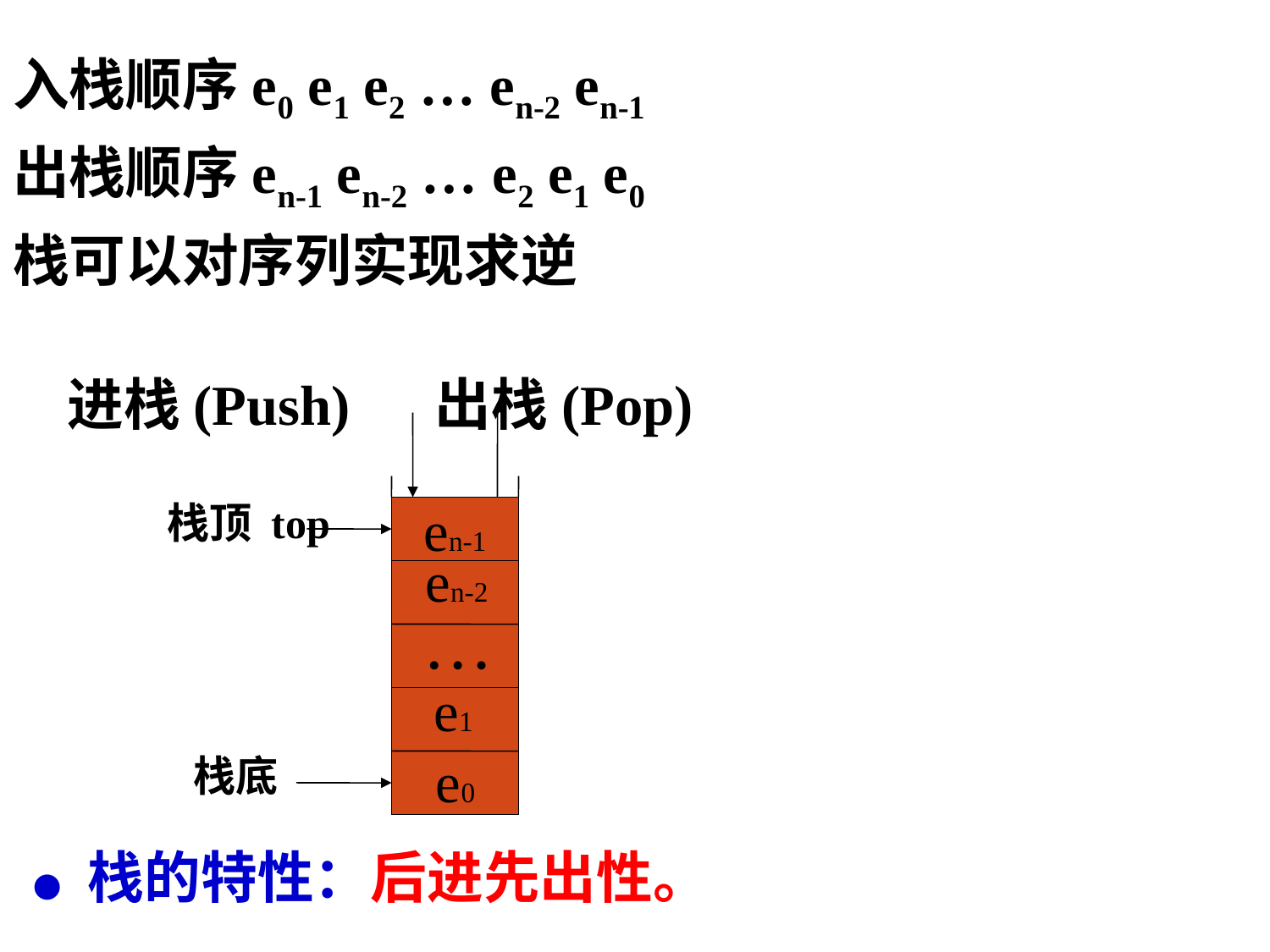

入栈顺序e0 e1 e2 … en-2 en-1
出栈顺序en-1 en-2 … e2 e1 e0
栈可以对序列实现求逆
进栈(Push)     出栈(Pop)

栈顶 top
en-1

en-2

…

e1

e0
栈底

● 栈的特性：后进先出性。